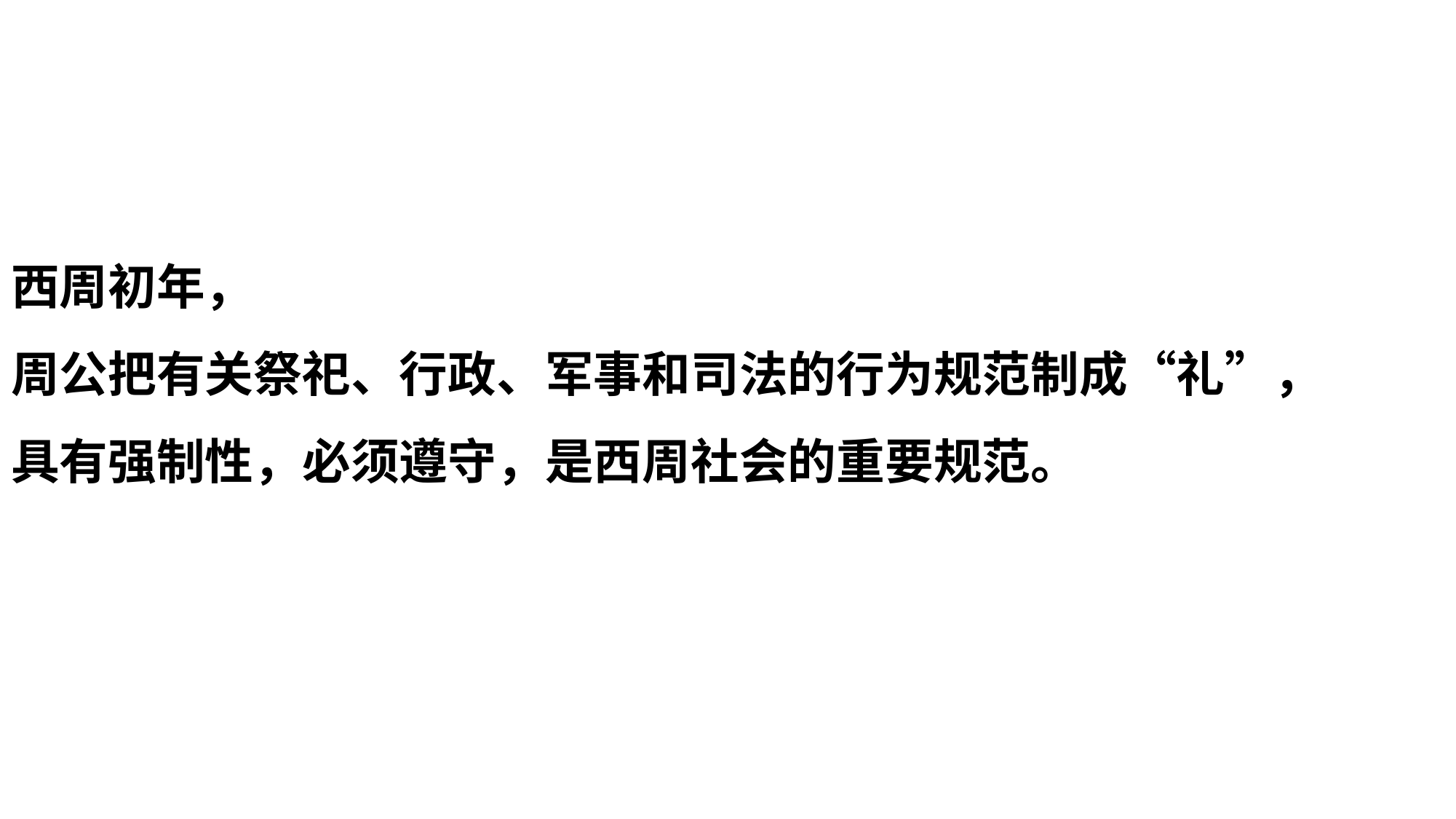

西周初年，
周公把有关祭祀、行政、军事和司法的行为规范制成“礼”，
具有强制性，必须遵守，是西周社会的重要规范。